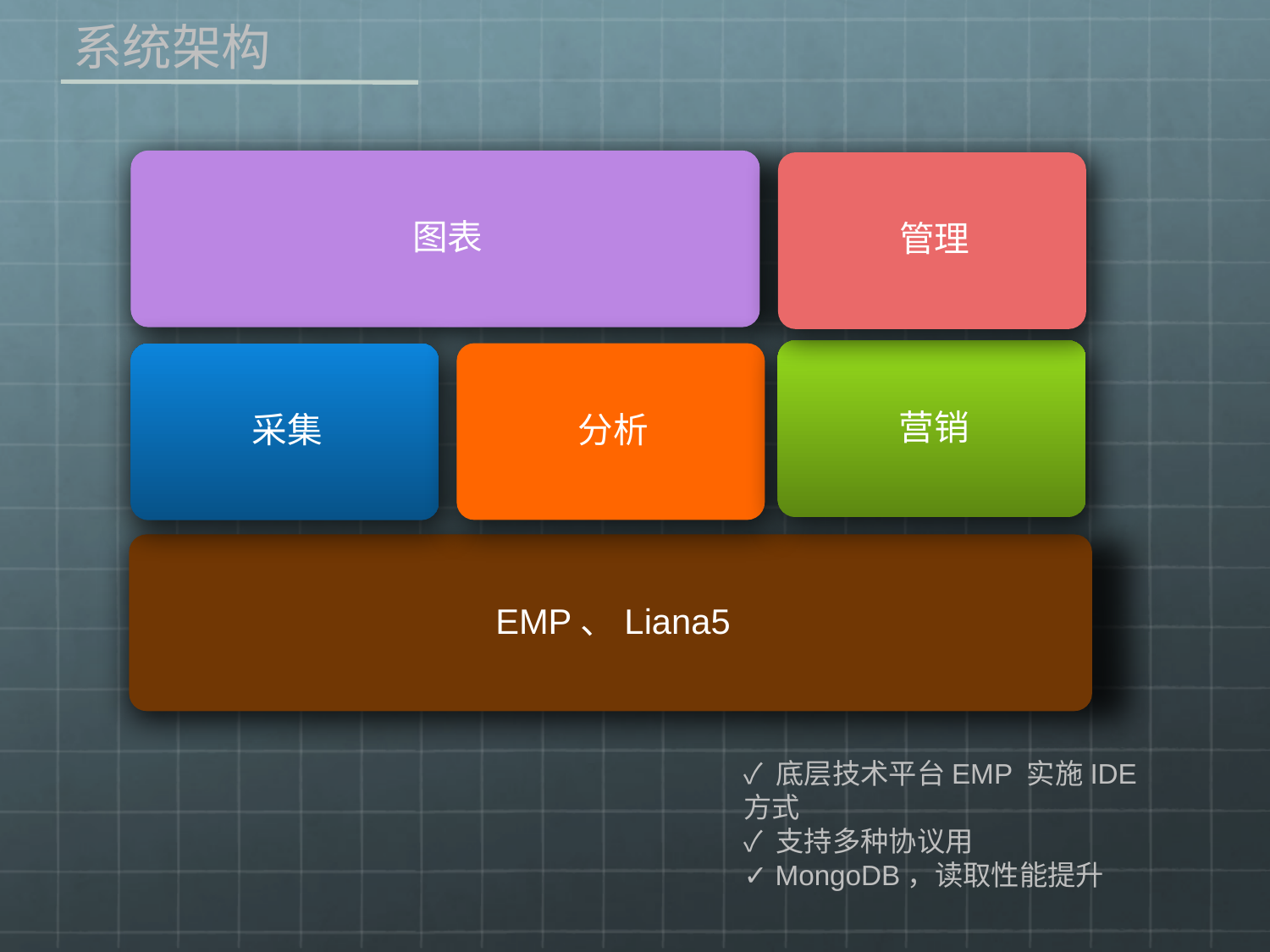

系统架构
EMP、Liana5
图表
采集
分析
营销
管理
✓ 底层技术平台EMP 实施IDE方式
✓ 支持多种协议用
✓ MongoDB，读取性能提升